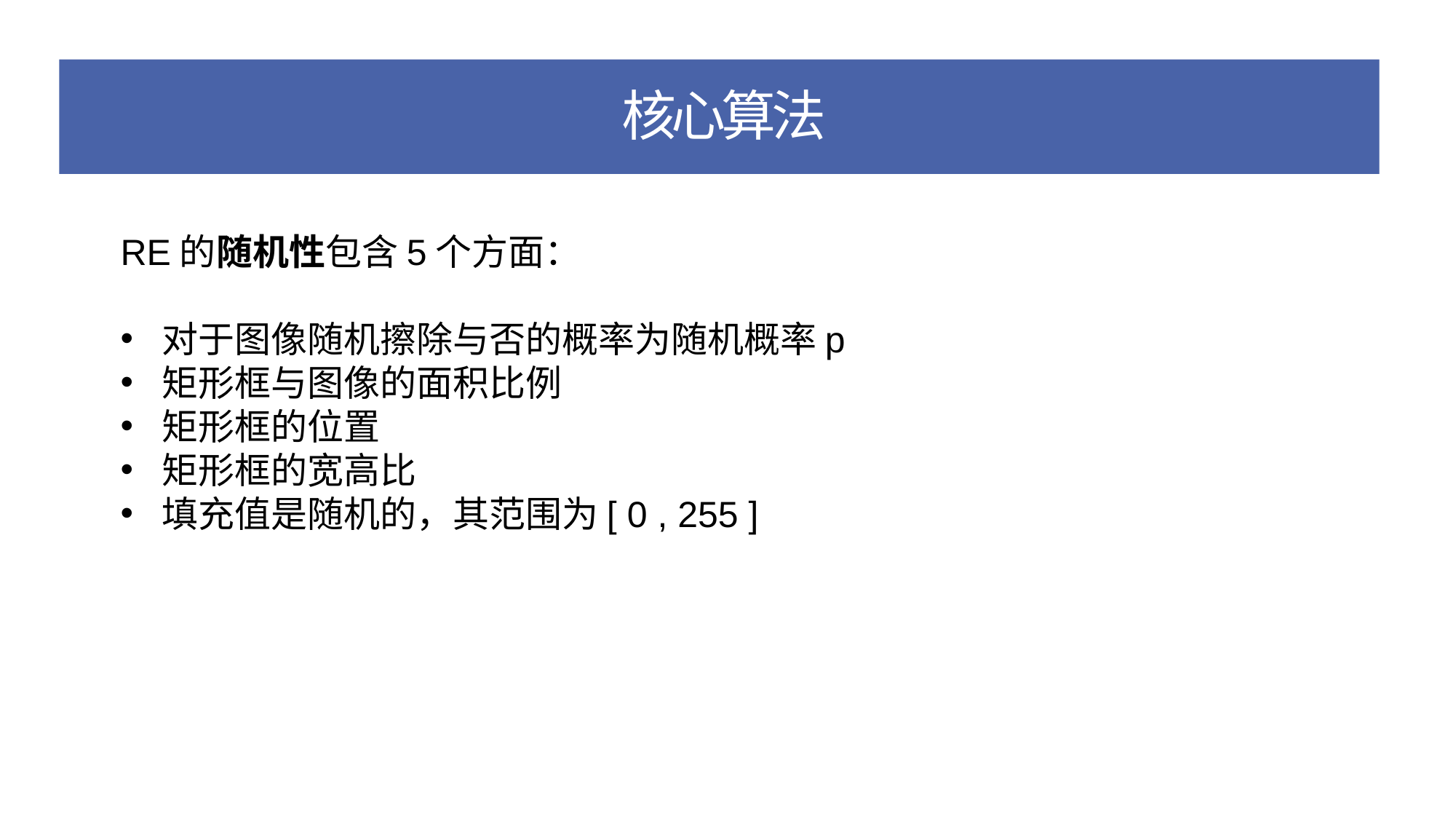

核心算法
RE的随机性包含5个方面：

对于图像随机擦除与否的概率为随机概率p
矩形框与图像的面积比例
矩形框的位置
矩形框的宽高比
填充值是随机的，其范围为[ 0 , 255 ]